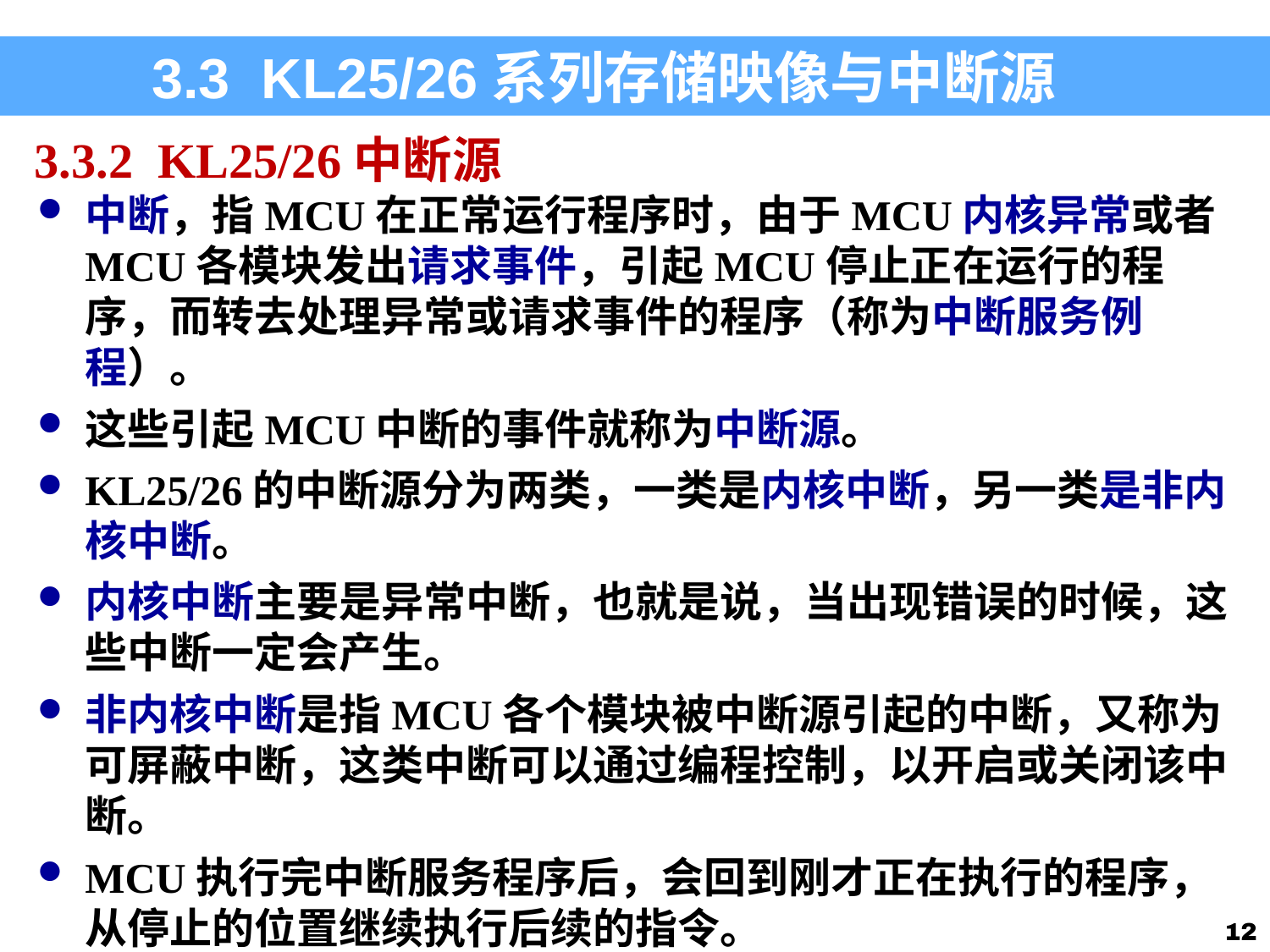

3.3  KL25/26系列存储映像与中断源
3.3.2  KL25/26中断源
中断，指MCU在正常运行程序时，由于MCU内核异常或者MCU各模块发出请求事件，引起MCU停止正在运行的程序，而转去处理异常或请求事件的程序（称为中断服务例程）。
这些引起MCU中断的事件就称为中断源。
KL25/26的中断源分为两类，一类是内核中断，另一类是非内核中断。
内核中断主要是异常中断，也就是说，当出现错误的时候，这些中断一定会产生。
非内核中断是指MCU各个模块被中断源引起的中断，又称为可屏蔽中断，这类中断可以通过编程控制，以开启或关闭该中断。
MCU执行完中断服务程序后，会回到刚才正在执行的程序，从停止的位置继续执行后续的指令。
12